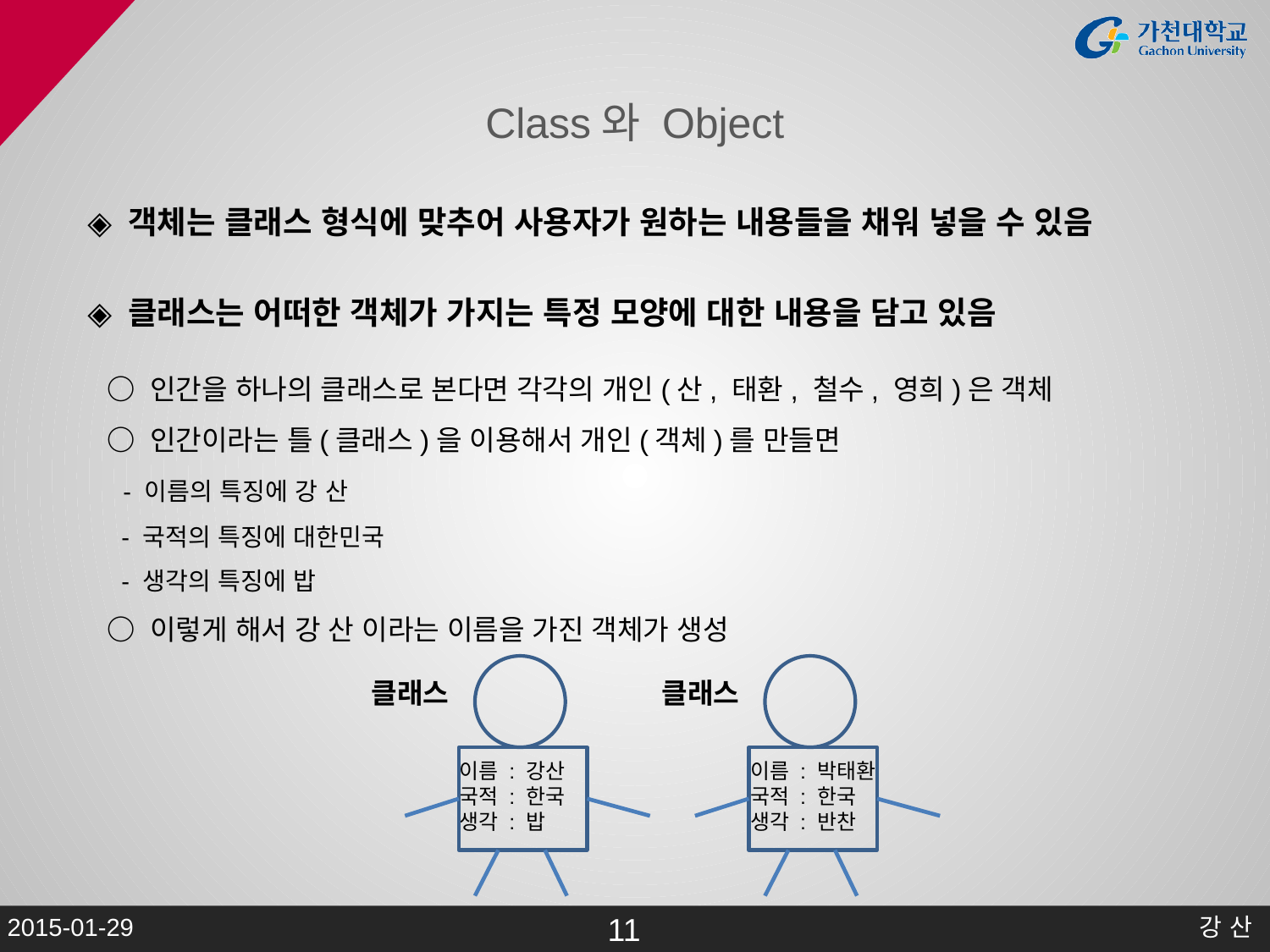

# Class와 Object
◈ 객체는 클래스 형식에 맞추어 사용자가 원하는 내용들을 채워 넣을 수 있음
◈ 클래스는 어떠한 객체가 가지는 특정 모양에 대한 내용을 담고 있음
○ 인간을 하나의 클래스로 본다면 각각의 개인(산, 태환, 철수, 영희)은 객체
○ 인간이라는 틀(클래스)을 이용해서 개인(객체)를 만들면
  - 이름의 특징에 강 산
  - 국적의 특징에 대한민국
  - 생각의 특징에 밥
○ 이렇게 해서 강 산 이라는 이름을 가진 객체가 생성

클래스

클래스
이름 : 박태환
국적 : 한국
생각 : 반찬
이름 : 강산
국적 : 한국
생각 : 밥
2015-01-29
강 산